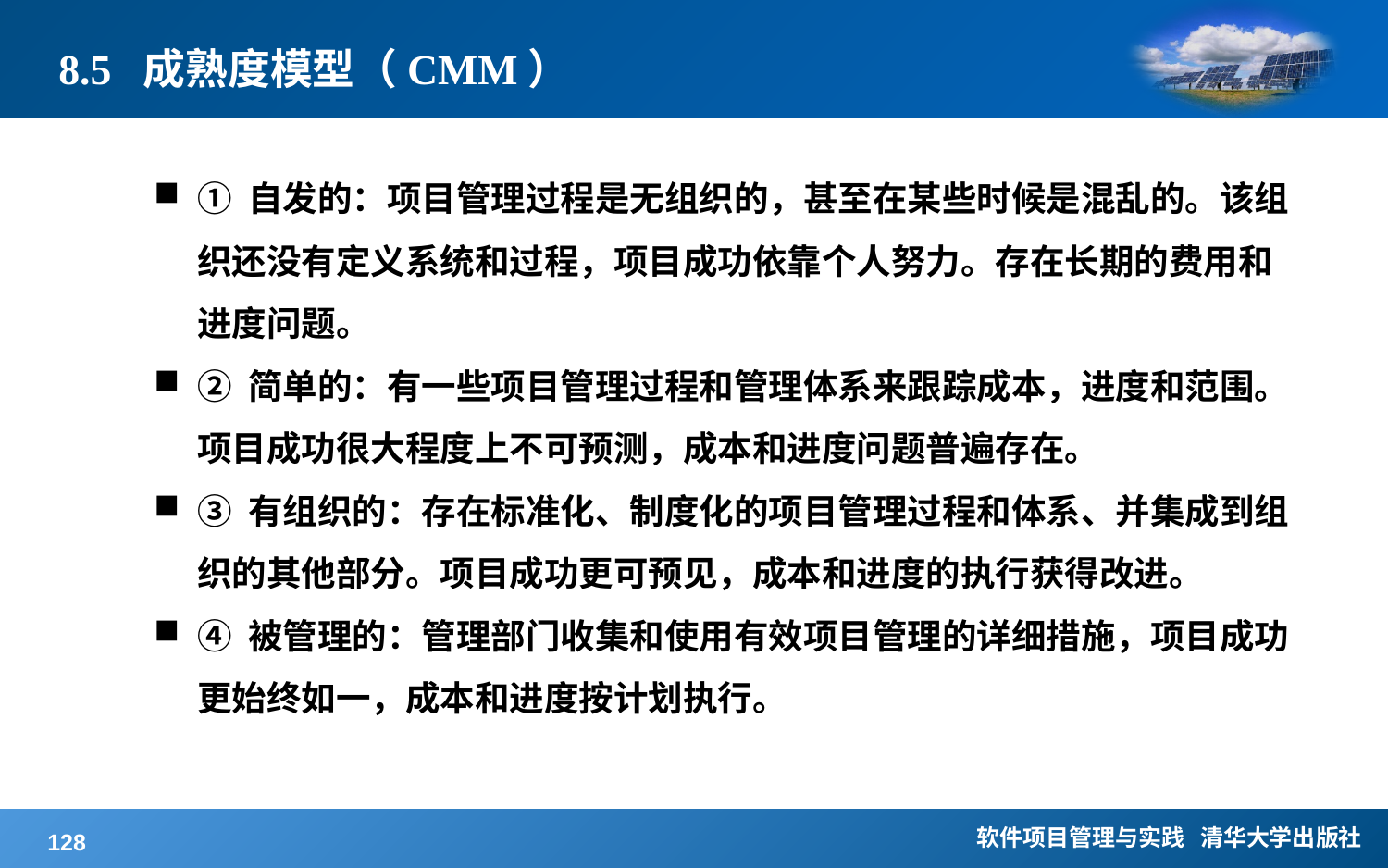

# 8.5  成熟度模型（CMM）
① 自发的：项目管理过程是无组织的，甚至在某些时候是混乱的。该组织还没有定义系统和过程，项目成功依靠个人努力。存在长期的费用和进度问题。
② 简单的：有一些项目管理过程和管理体系来跟踪成本，进度和范围。项目成功很大程度上不可预测，成本和进度问题普遍存在。
③ 有组织的：存在标准化、制度化的项目管理过程和体系、并集成到组织的其他部分。项目成功更可预见，成本和进度的执行获得改进。
④ 被管理的：管理部门收集和使用有效项目管理的详细措施，项目成功更始终如一，成本和进度按计划执行。